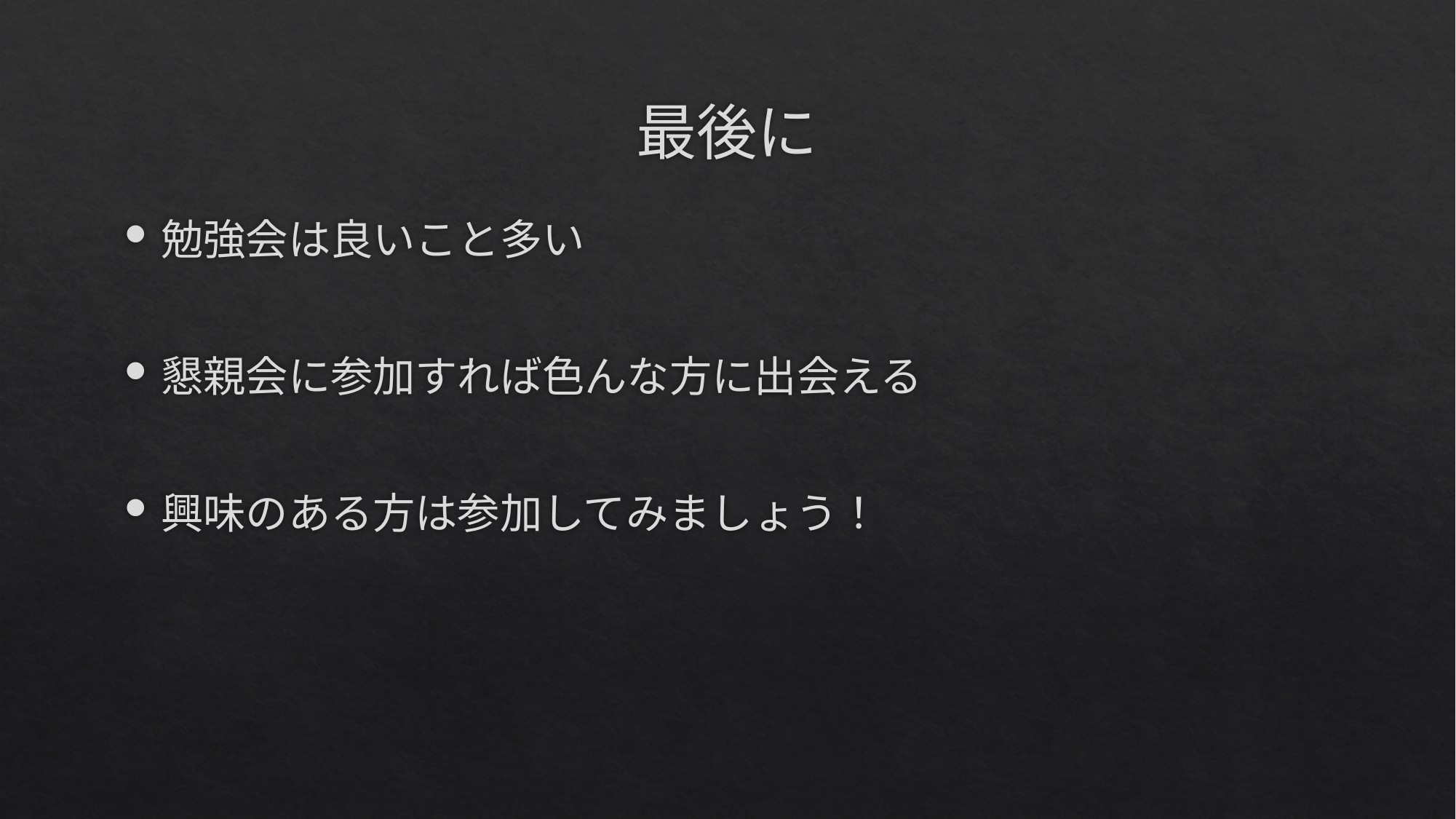

# 最後に
勉強会は良いこと多い

懇親会に参加すれば色んな方に出会える

興味のある方は参加してみましょう！